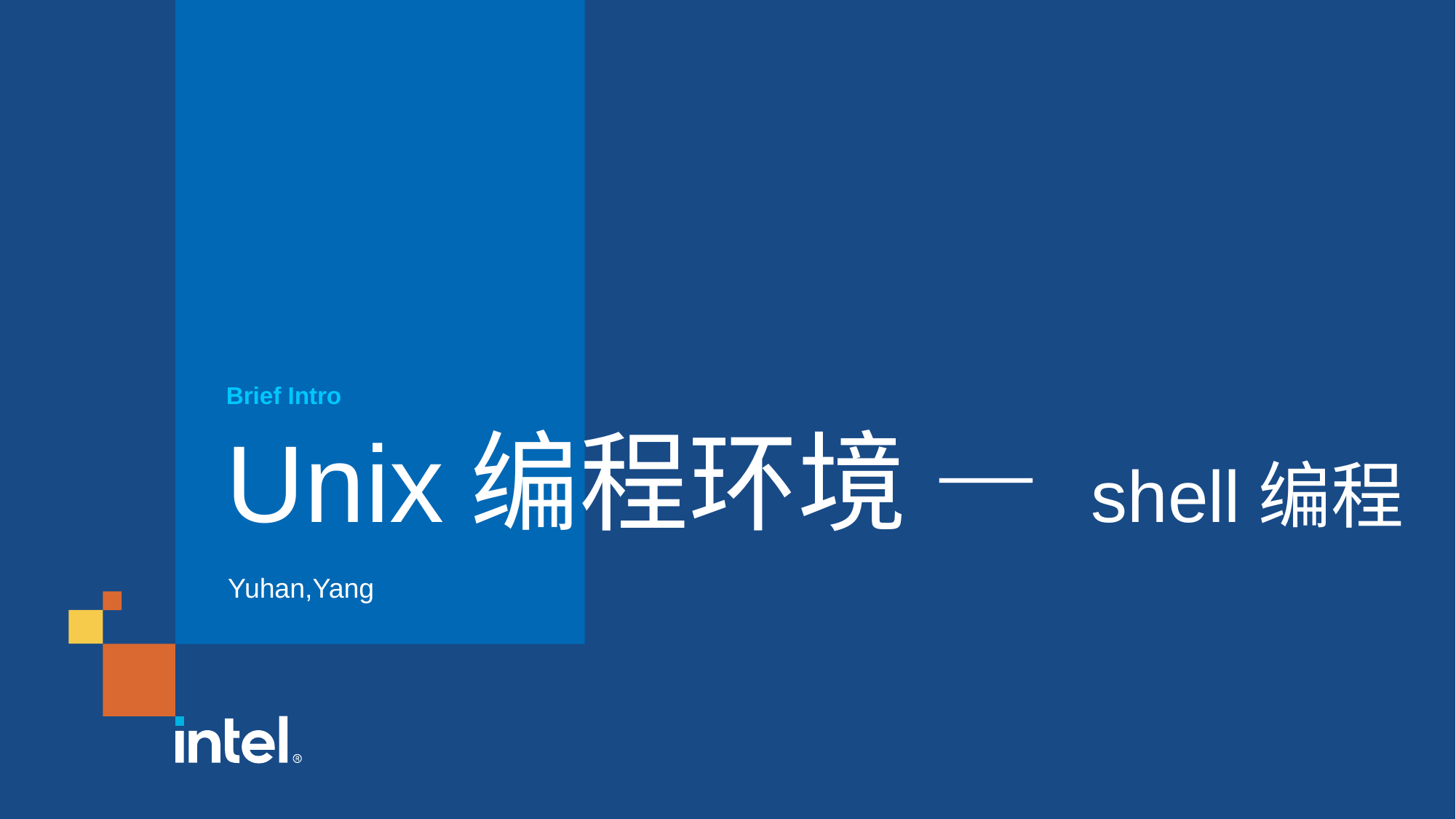

Brief Intro
# Unix编程环境 — shell编程
Yuhan,Yang